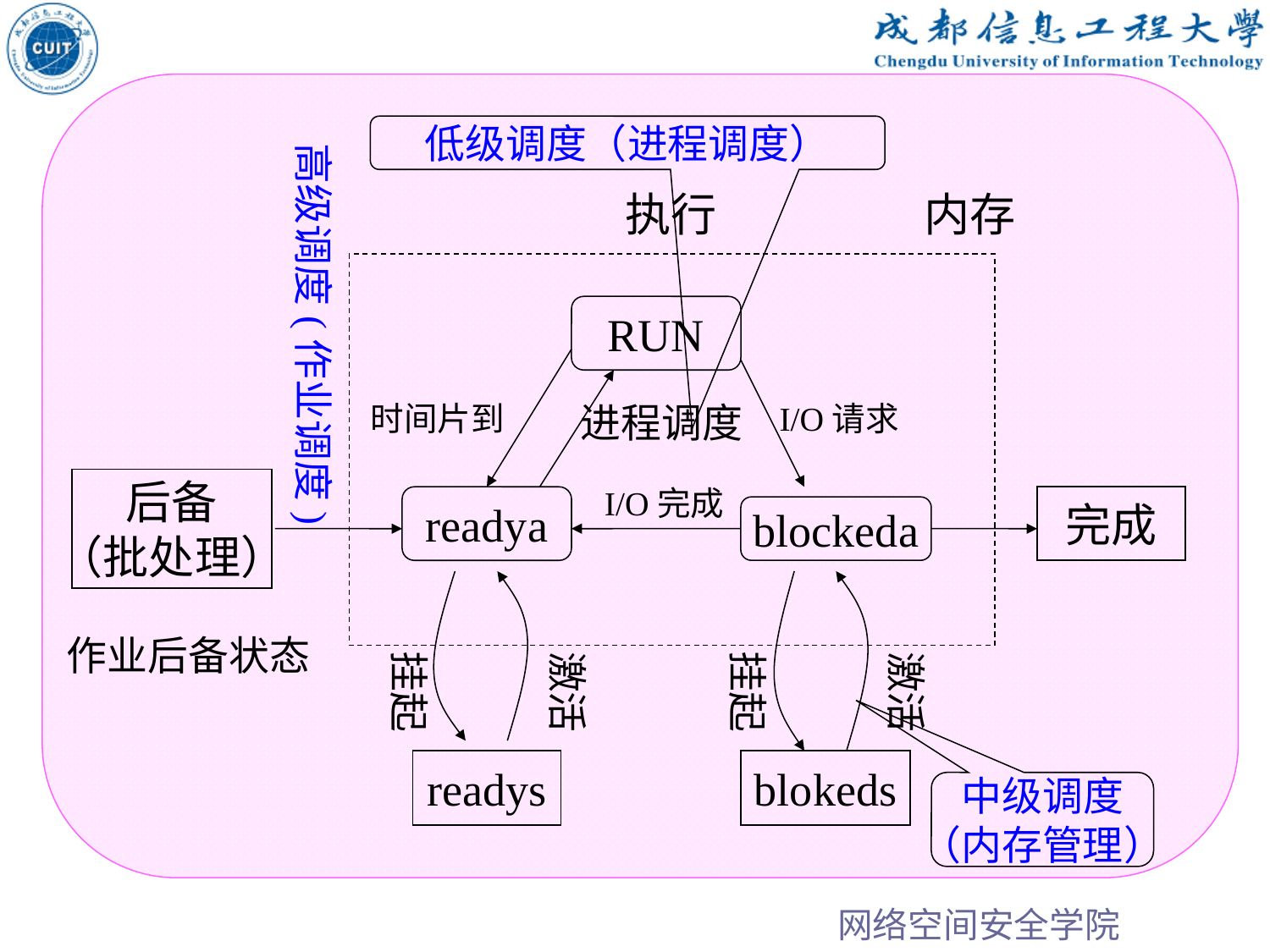

低级调度（进程调度）
高级调度(作业调度)
执行
内存

RUN

时间片到
进程调度
I/O请求
后备
（批处理）
I/O完成
readya
完成
blockeda

作业后备状态
挂起
激活
挂起
激活
readys
blokeds
中级调度
（内存管理）